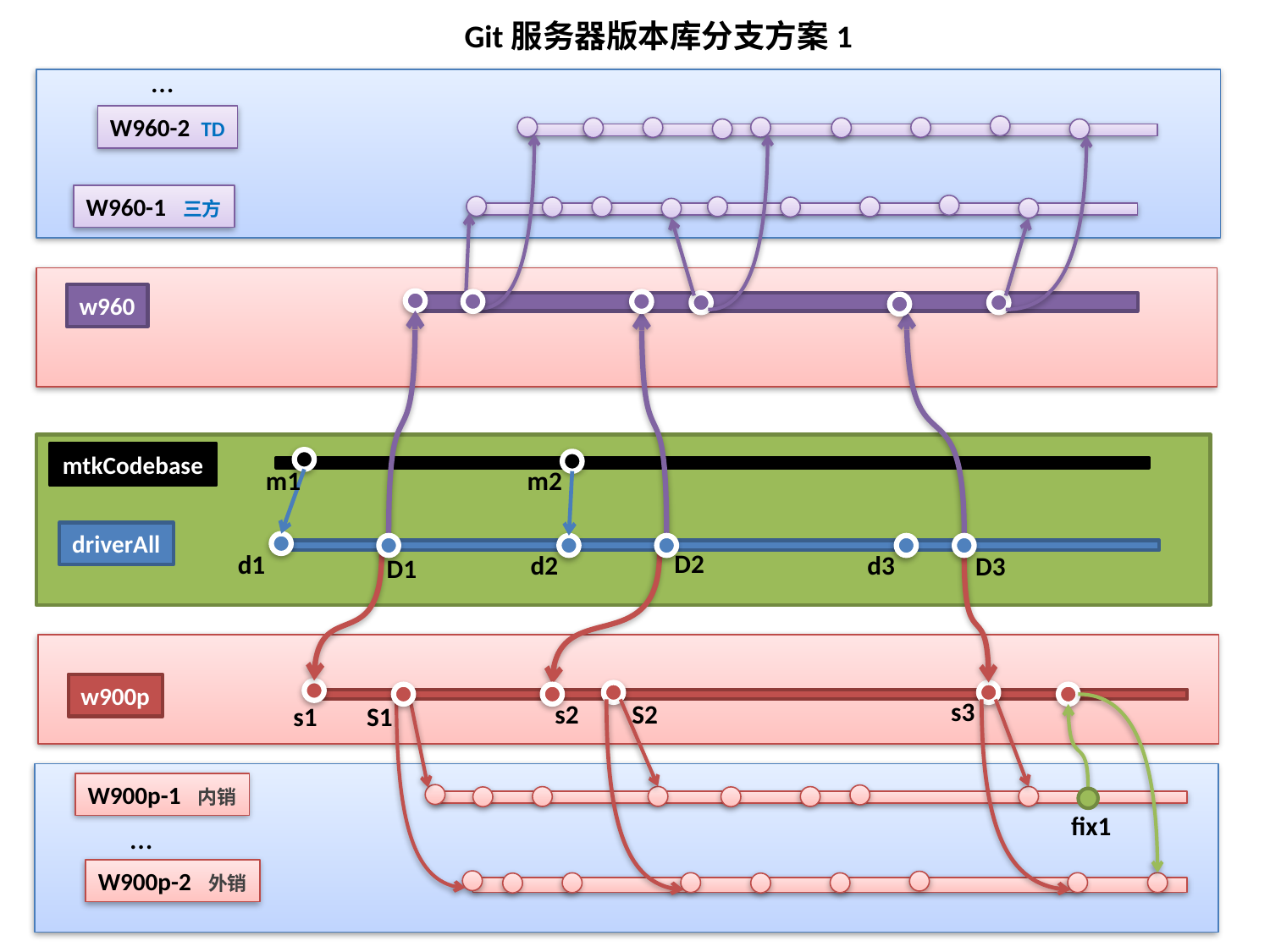

Git服务器版本库分支方案1
…

W960-2  TD

W960-1  三方

w960

mtkCodebase

m1

m2
driverAll

D2
d1
d2
d3
D3
D1

w900p

s3

s2
S2
s1
S1

W900p-1  内销

fix1
…
W900p-2  外销